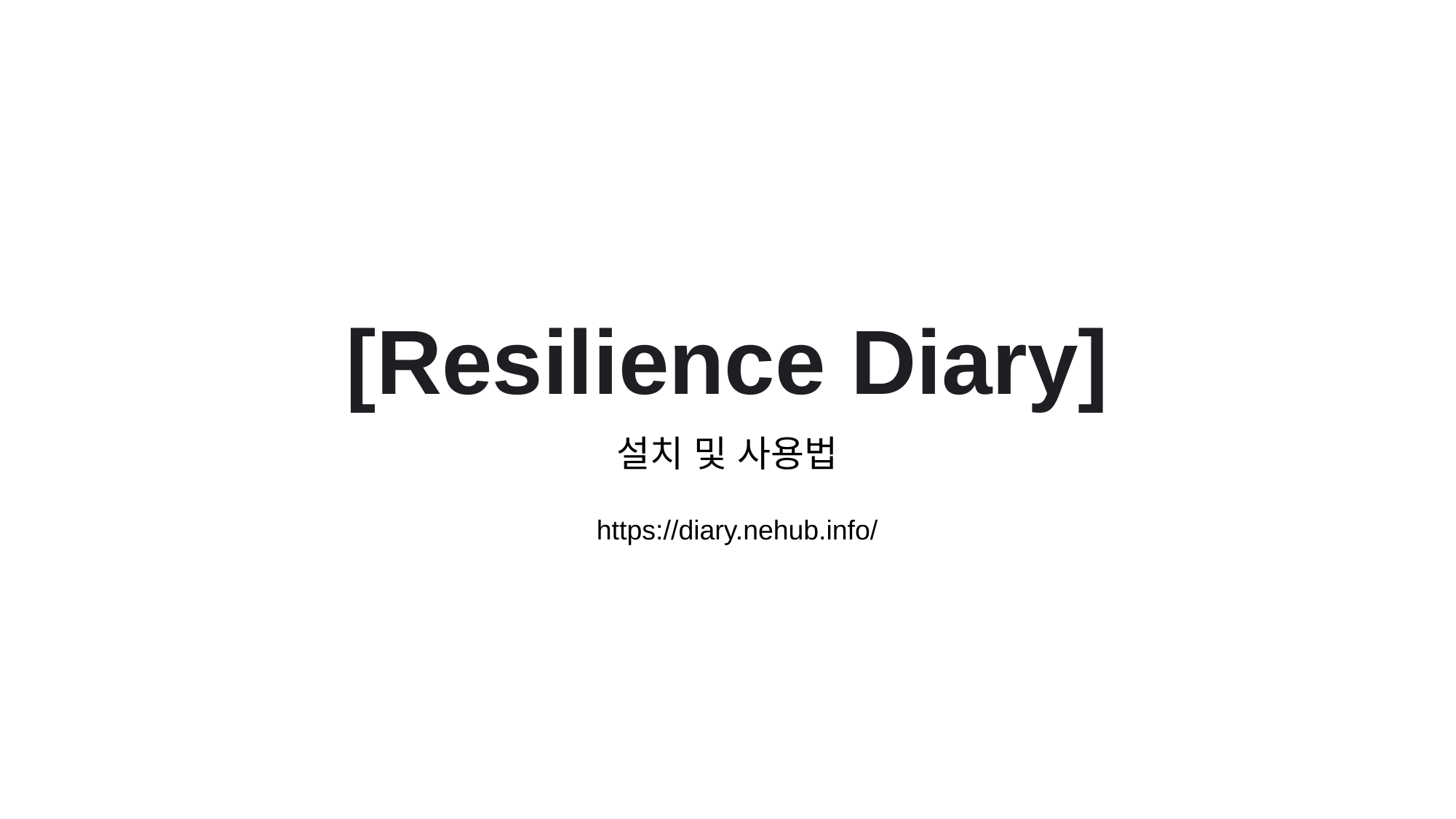

# [Resilience Diary]
설치 및 사용법
https://diary.nehub.info/